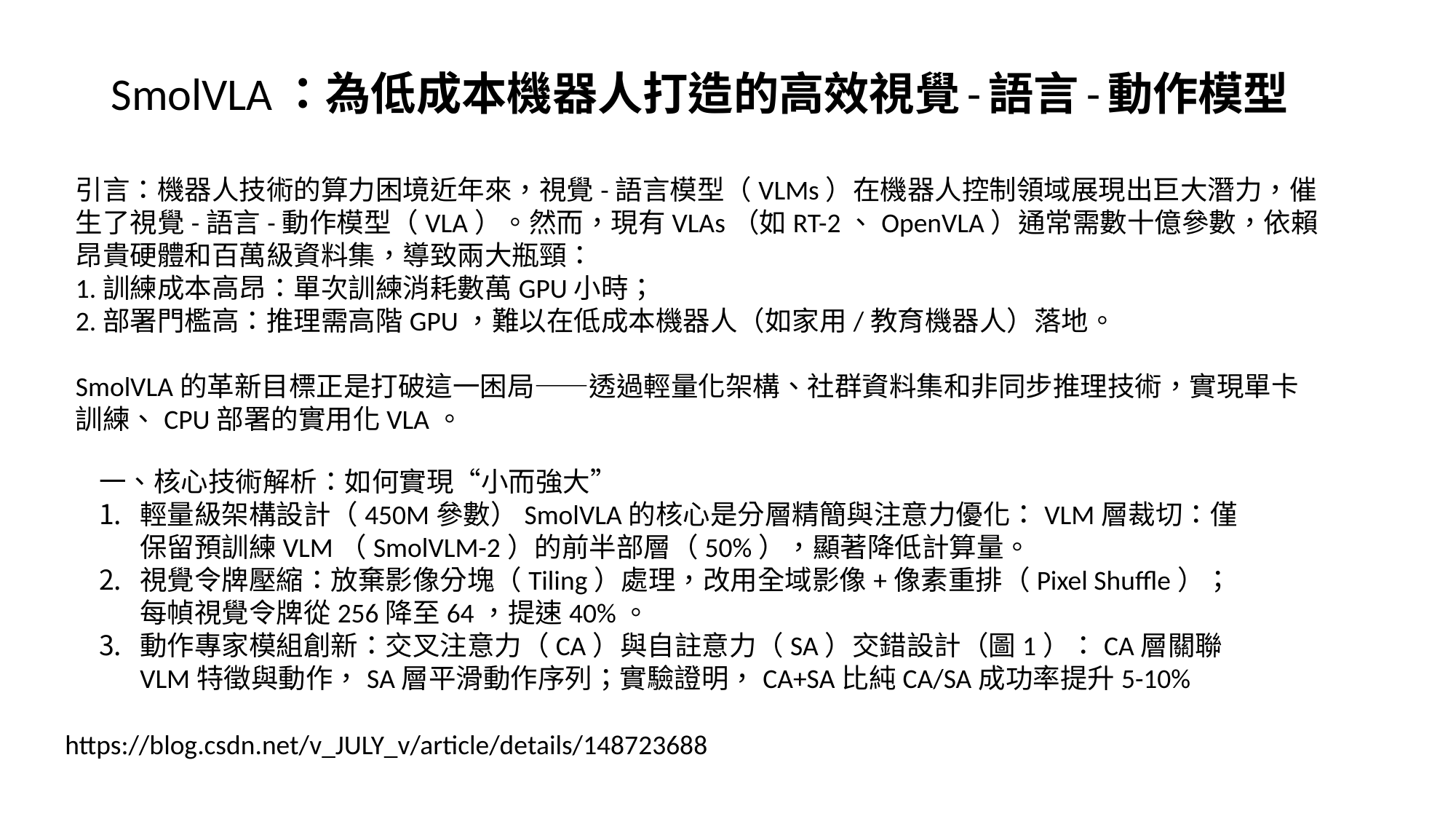

# SmolVLA：為低成本機器人打造的高效視覺-語言-動作模型
引言：機器人技術的算力困境近年來，視覺-語言模型（VLMs）在機器人控制領域展現出巨大潛力，催生了視覺-語言-動作模型（VLA）。然而，現有VLAs（如RT-2、OpenVLA）通常需數十億參數，依賴昂貴硬體和百萬級資料集，導致兩大瓶頸：
1.訓練成本高昂：單次訓練消耗數萬GPU小時；
2.部署門檻高：推理需高階GPU，難以在低成本機器人（如家用/教育機器人）落地。

SmolVLA的革新目標正是打破這一困局——透過輕量化架構、社群資料集和非同步推理技術，實現單卡訓練、CPU部署的實用化VLA。
一、核心技術解析：如何實現“小而強大”
輕量級架構設計（450M參數）SmolVLA的核心是分層精簡與注意力優化：VLM層裁切：僅保留預訓練VLM（SmolVLM-2）的前半部層（50%），顯著降低計算量。
視覺令牌壓縮：放棄影像分塊（Tiling）處理，改用全域影像+像素重排（Pixel Shuffle）；每幀視覺令牌從256降至64，提速40%。
動作專家模組創新：交叉注意力（CA）與自註意力（SA）交錯設計（圖1）：CA層關聯VLM特徵與動作，SA層平滑動作序列；實驗證明，CA+SA比純CA/SA成功率提升5-10%
https://blog.csdn.net/v_JULY_v/article/details/148723688